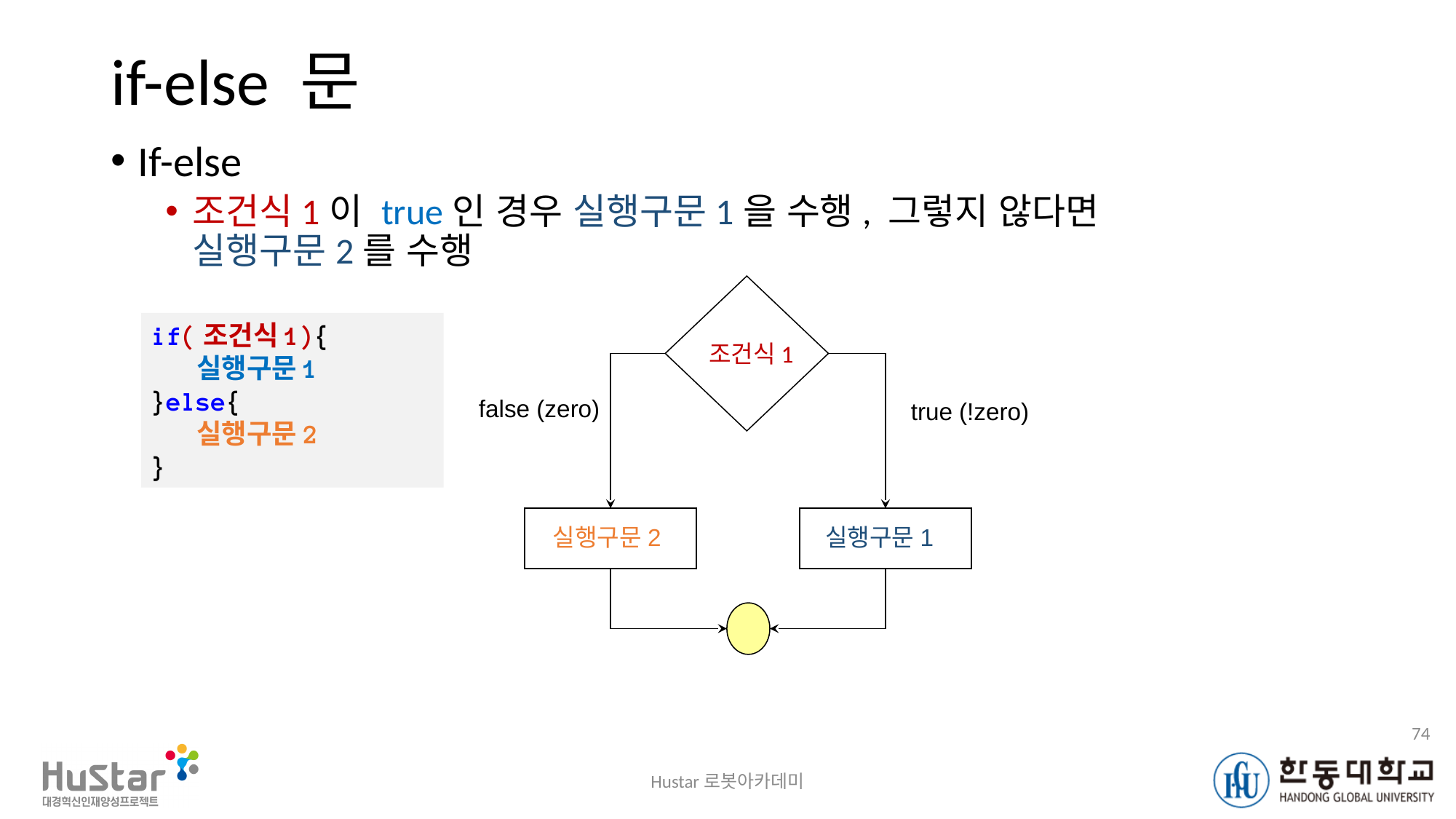

# if-else 문
If-else
조건식1이 true인 경우 실행구문1을 수행, 그렇지 않다면
실행구문2를 수행

조건식1
false (zero)
true (!zero)

실행구문2
실행구문1

if(조건식1){
     실행구문1
}else{
     실행구문2
}
74
Hustar로봇아카데미